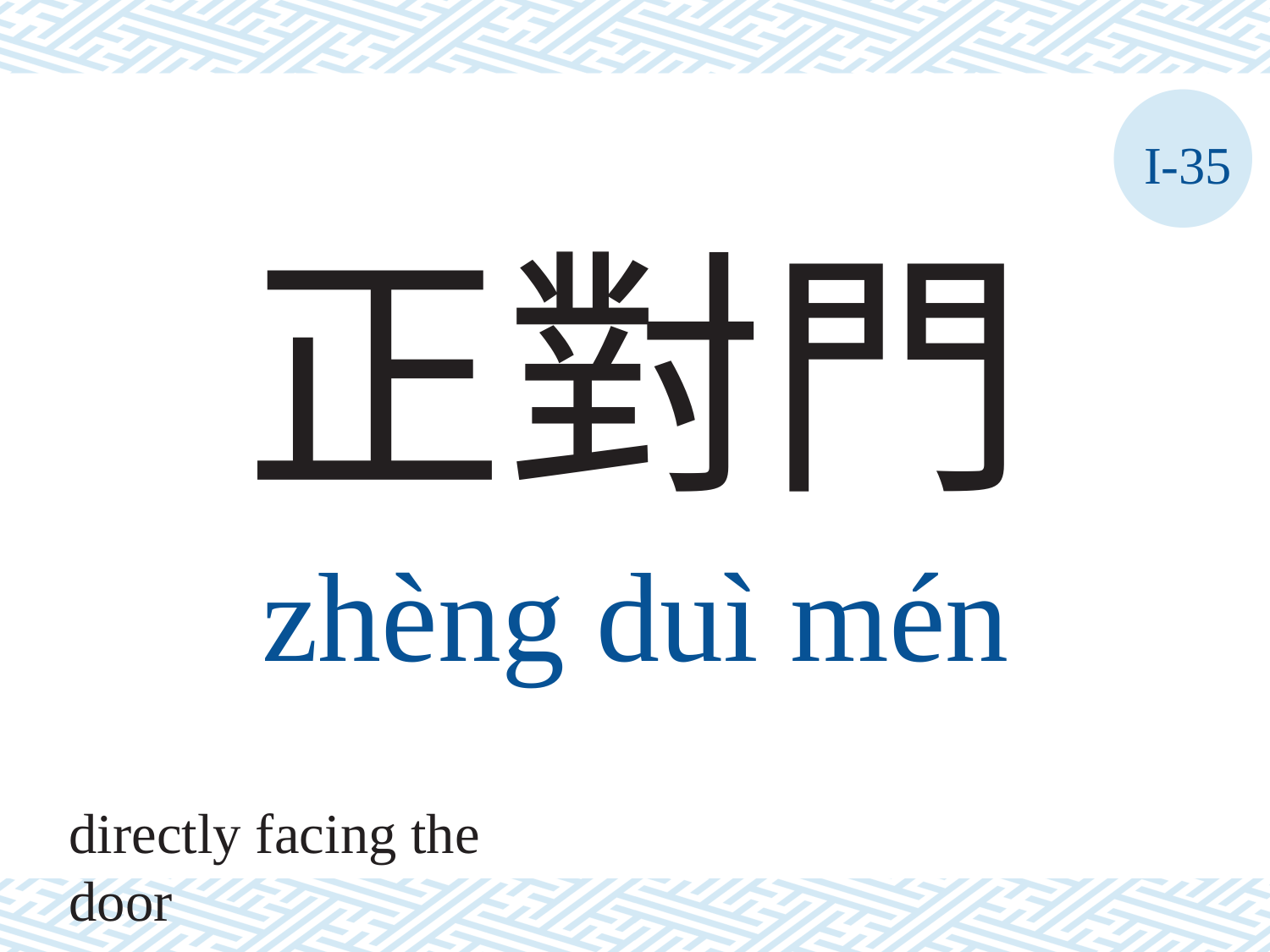

I-35
正對門
zhèng	duì	mén
directly facing the door